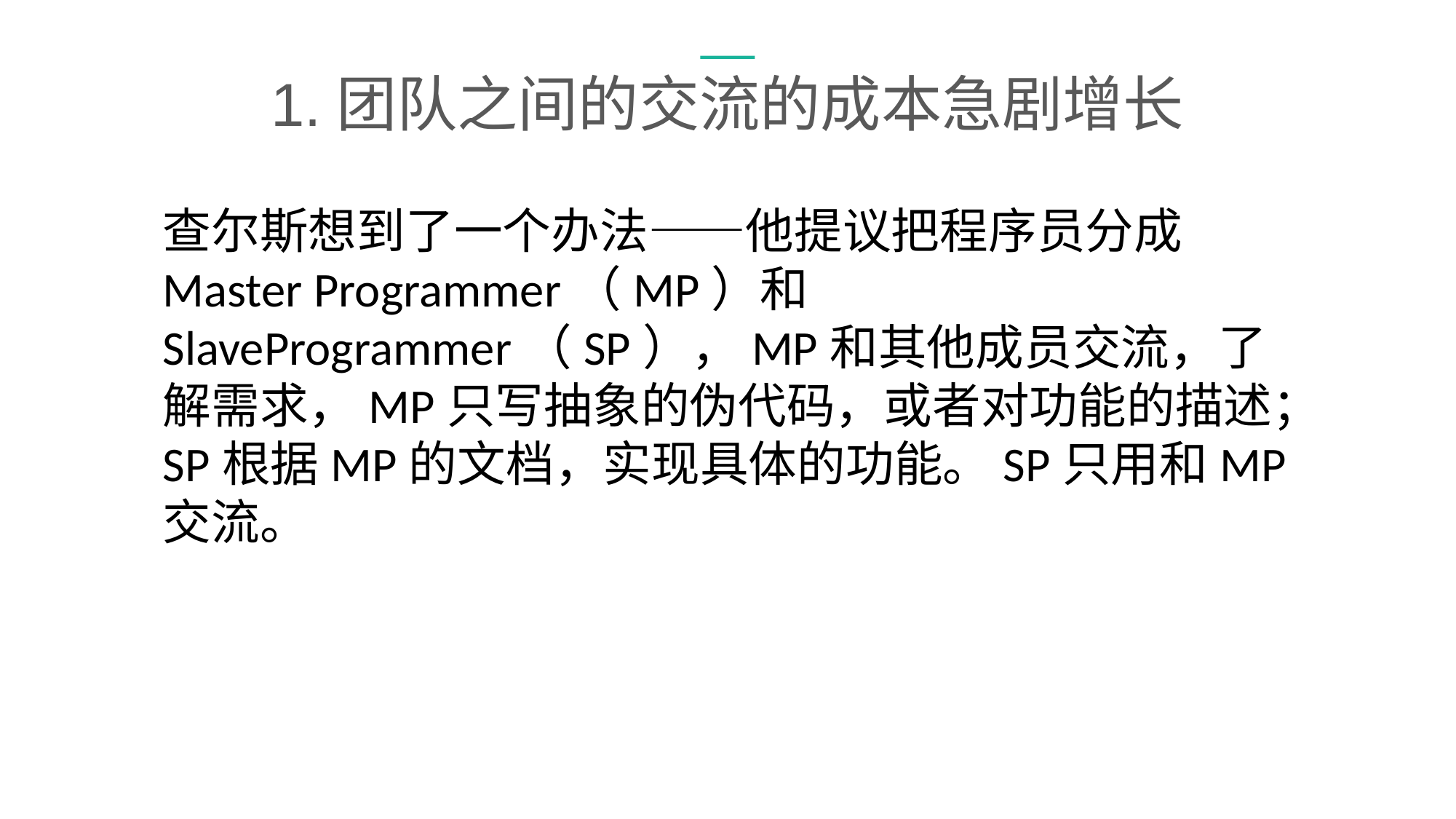

1.团队之间的交流的成本急剧增长
查尔斯想到了一个办法——他提议把程序员分成Master Programmer（MP）和SlaveProgrammer（SP），MP和其他成员交流，了解需求，MP只写抽象的伪代码，或者对功能的描述；SP根据MP的文档，实现具体的功能。SP只用和MP交流。